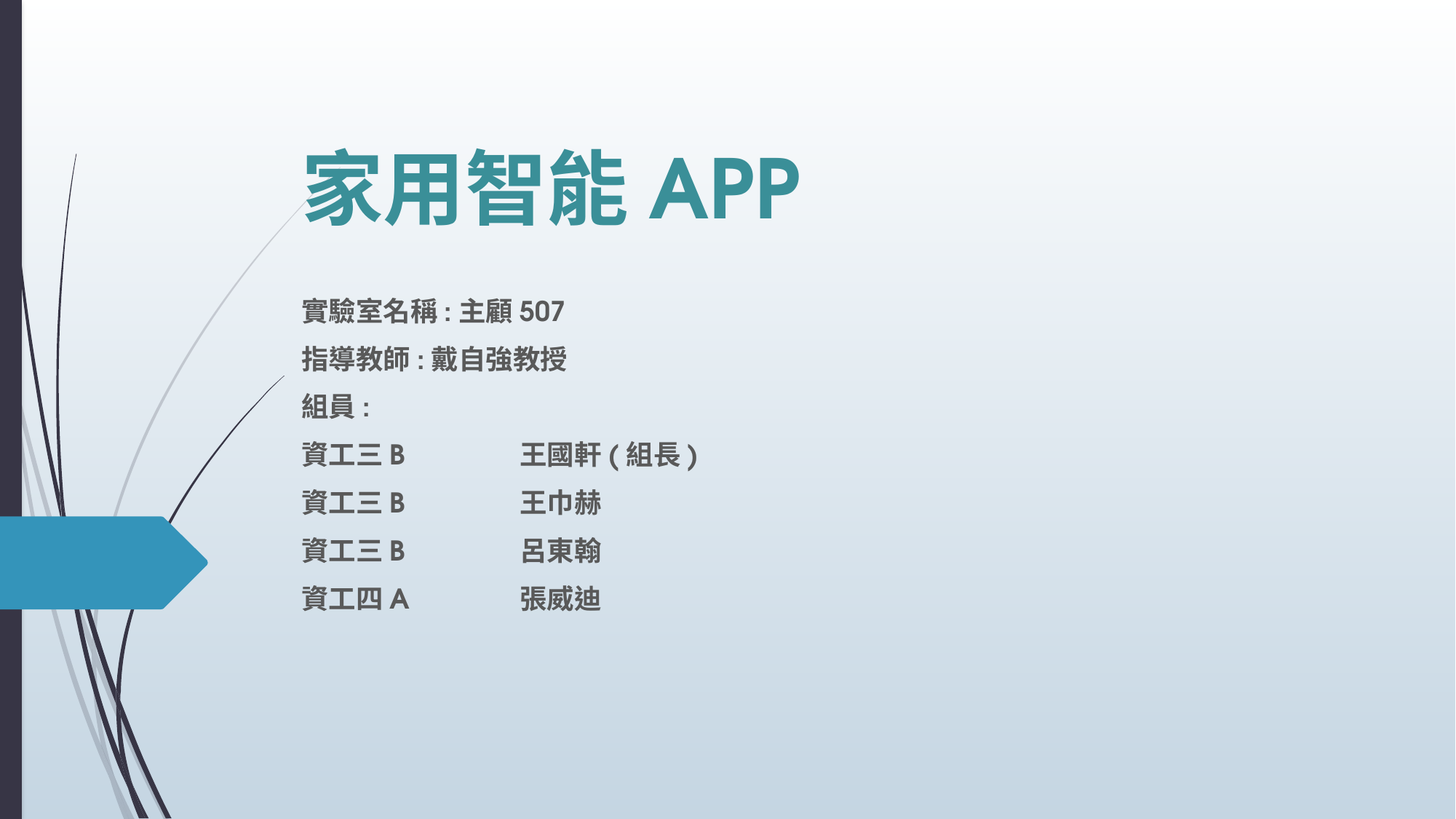

# 家用智能APP
實驗室名稱:主顧507
指導教師:戴自強教授
組員:
資工三B		王國軒(組長)
資工三B		王巾赫
資工三B		呂東翰
資工四A	 	張威迪